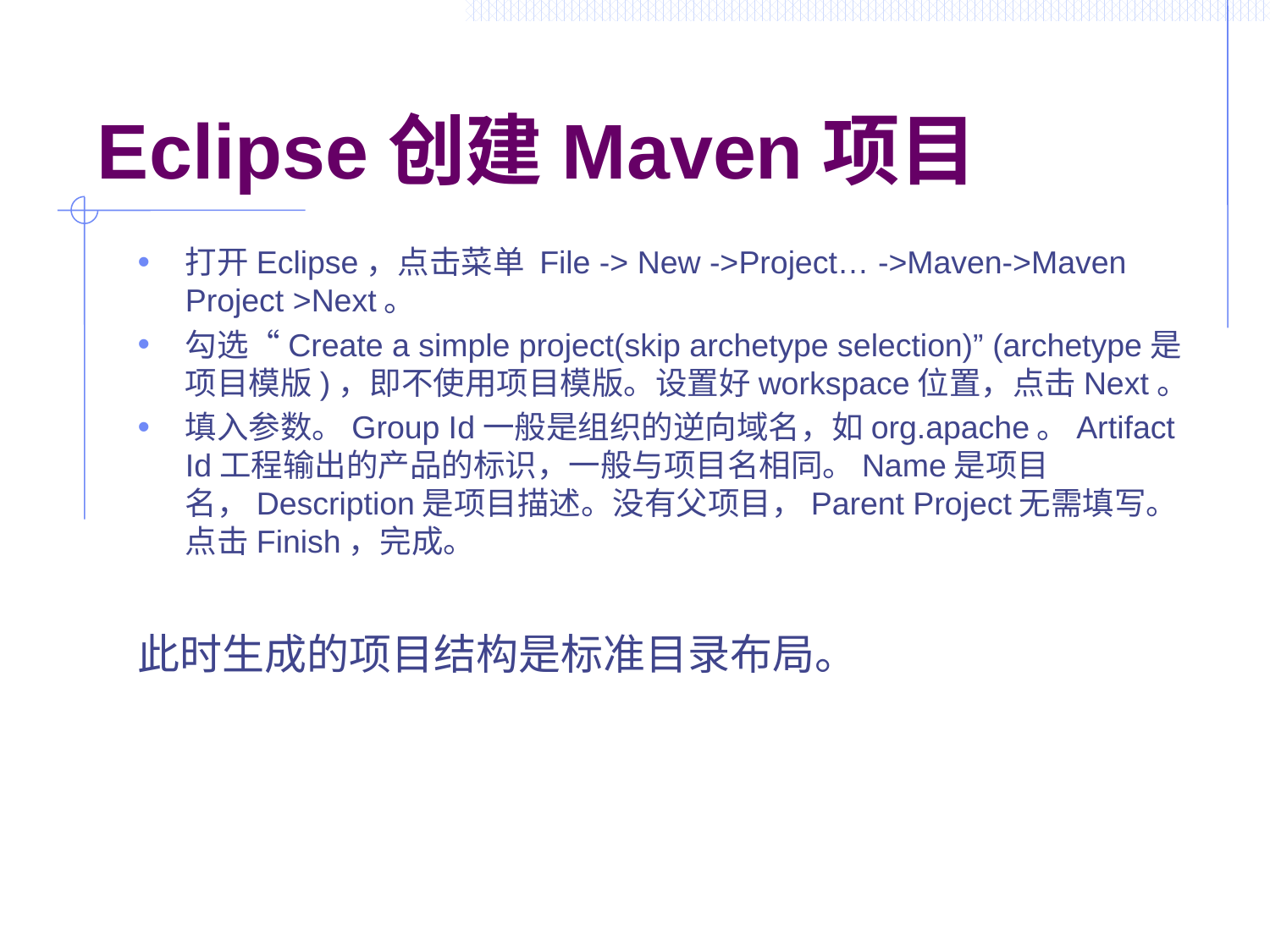

# Eclipse创建Maven项目
打开Eclipse，点击菜单 File -> New ->Project… ->Maven->Maven  Project >Next。
勾选“Create a simple project(skip archetype selection)” (archetype是项目模版)，即不使用项目模版。设置好workspace位置，点击Next。
填入参数。Group Id一般是组织的逆向域名，如org.apache。Artifact Id工程输出的产品的标识，一般与项目名相同。Name是项目名，Description是项目描述。没有父项目，Parent Project无需填写。点击Finish，完成。

此时生成的项目结构是标准目录布局。